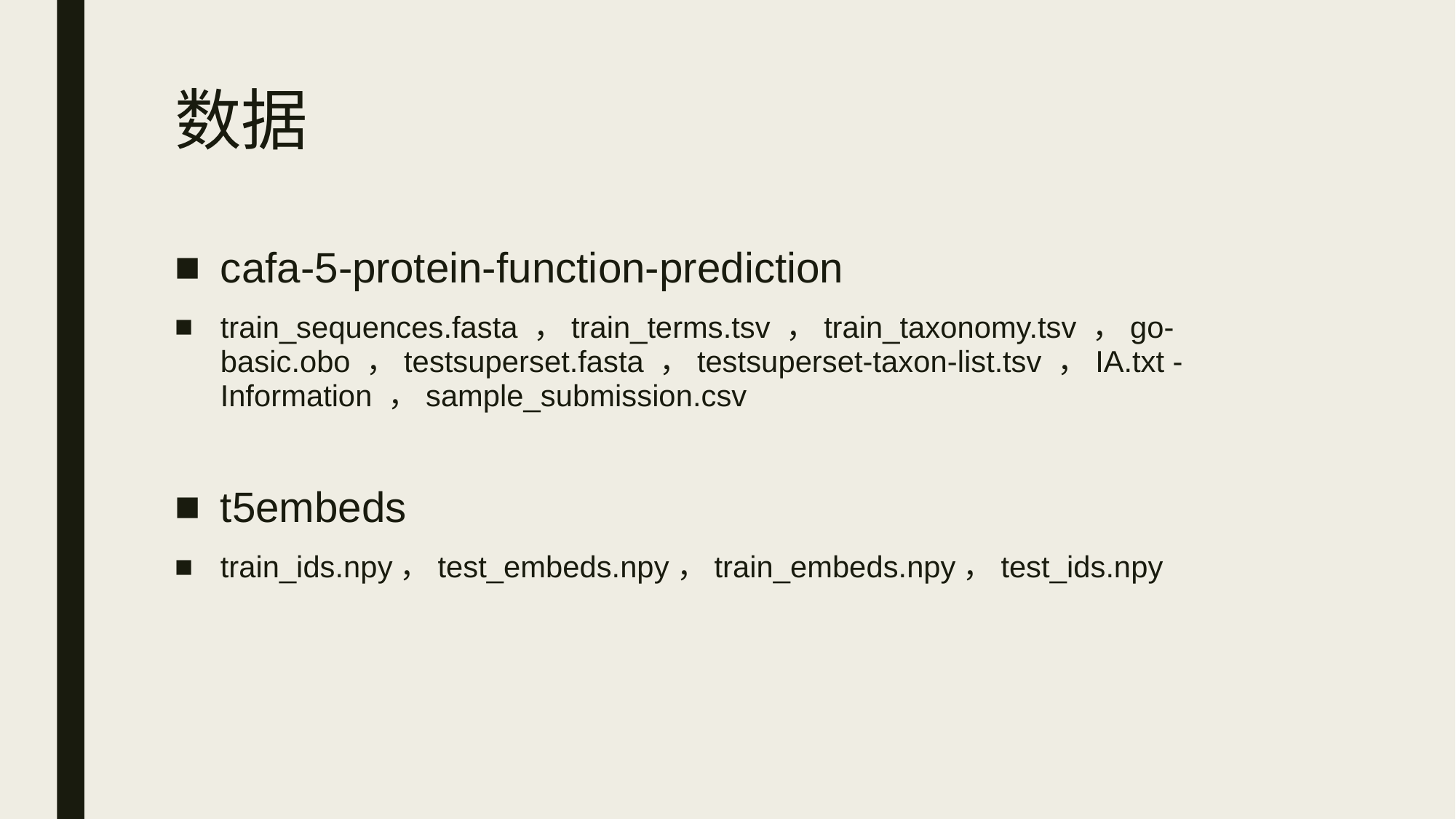

# 数据

cafa-5-protein-function-prediction
train_sequences.fasta ，train_terms.tsv ，train_taxonomy.tsv ，go-basic.obo ，testsuperset.fasta ，testsuperset-taxon-list.tsv ，IA.txt - Information ，sample_submission.csv

t5embeds
train_ids.npy，test_embeds.npy，train_embeds.npy，test_ids.npy